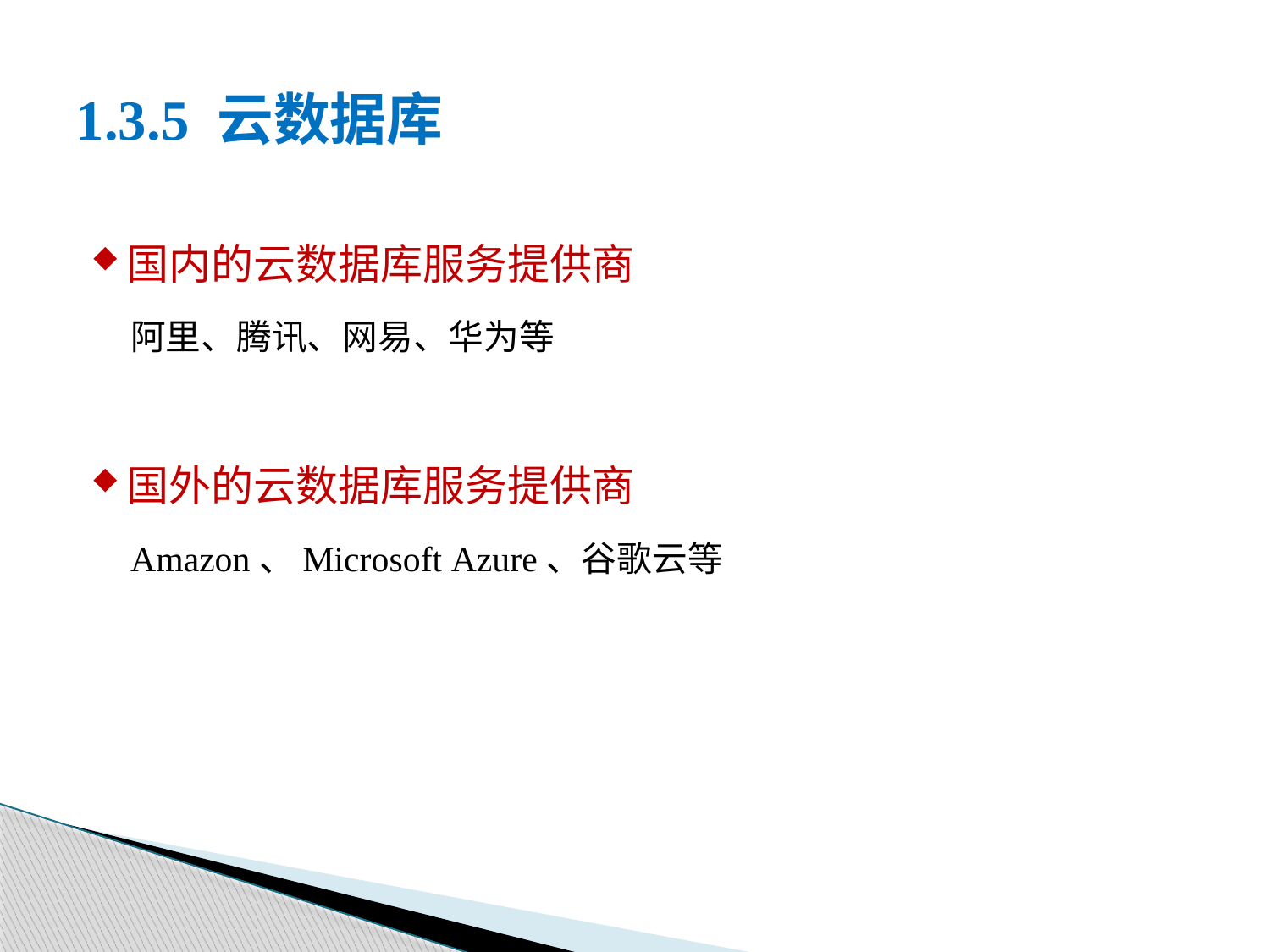

# 1.3.5 云数据库
国内的云数据库服务提供商
阿里、腾讯、网易、华为等

国外的云数据库服务提供商
Amazon、Microsoft Azure、谷歌云等